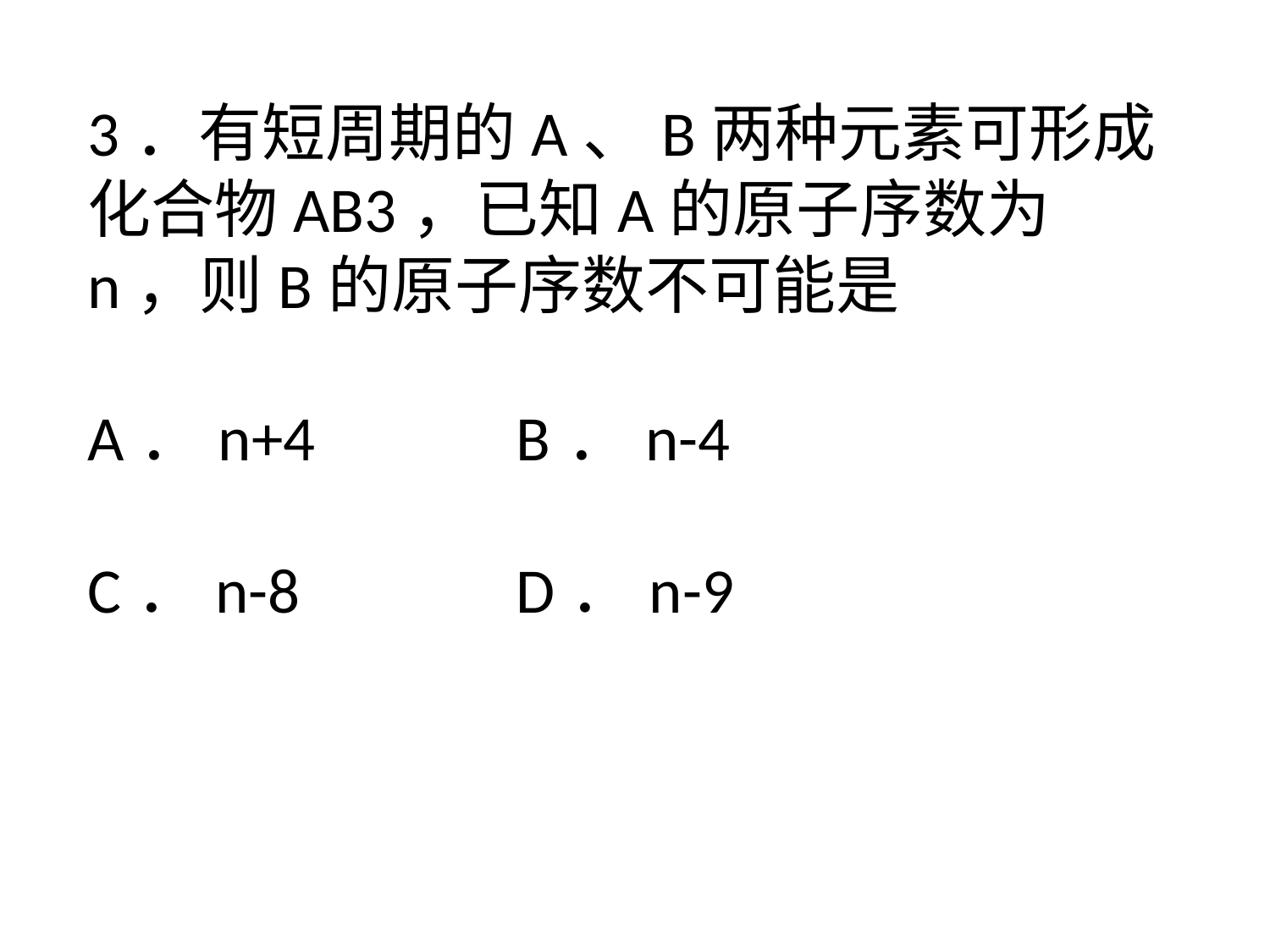

3．有短周期的A、B两种元素可形成化合物AB3，已知A的原子序数为n，则B的原子序数不可能是

A．n+4              B．n-4

C．n-8               D．n-9